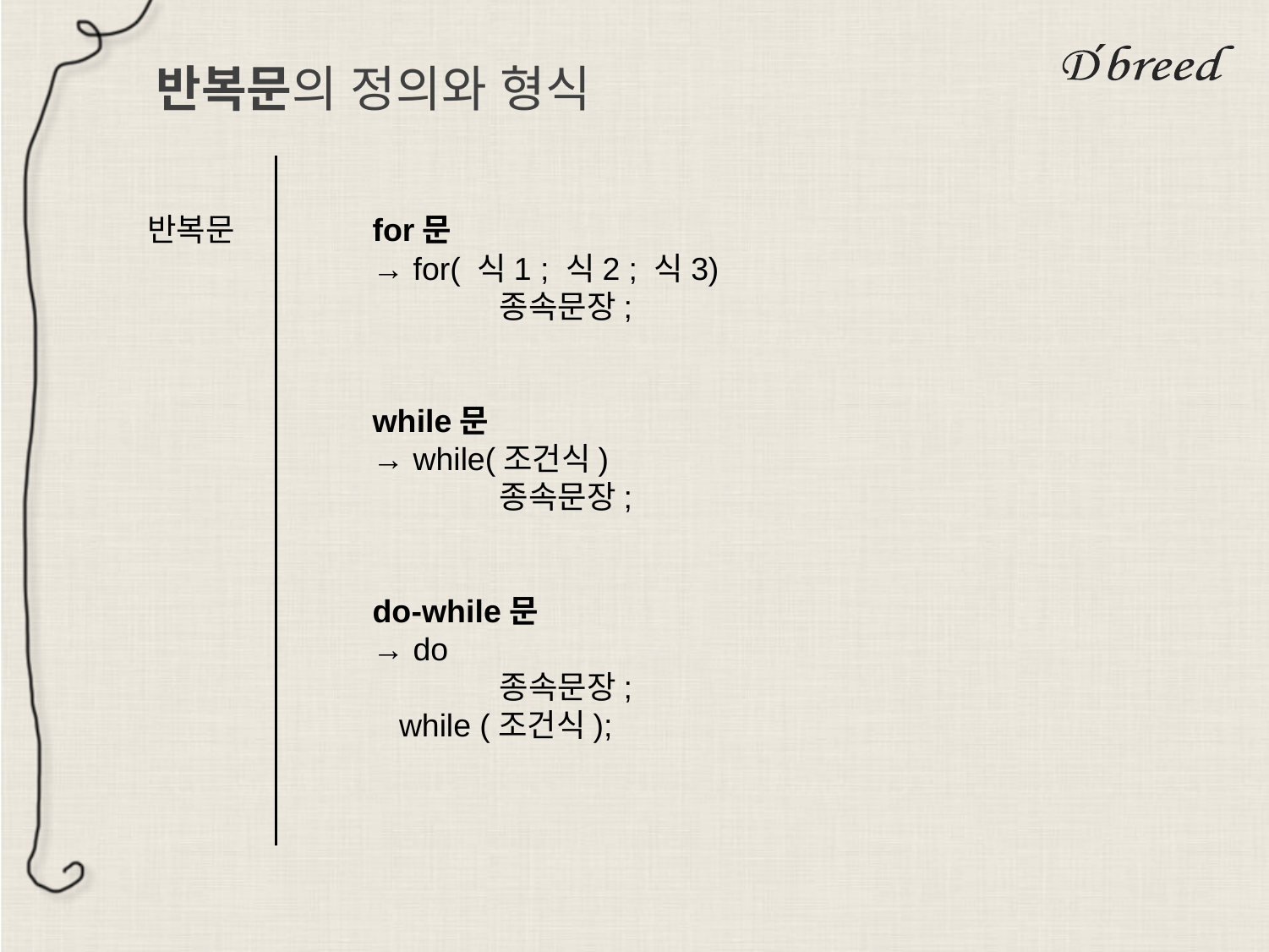

반복문의 정의와 형식
# 반복문		for문
		→ for( 식1 ; 식2 ; 식3)
			종속문장;

		while문
		→ while(조건식)
			종속문장;

		do-while문
		→ do
			종속문장;
		   while (조건식);